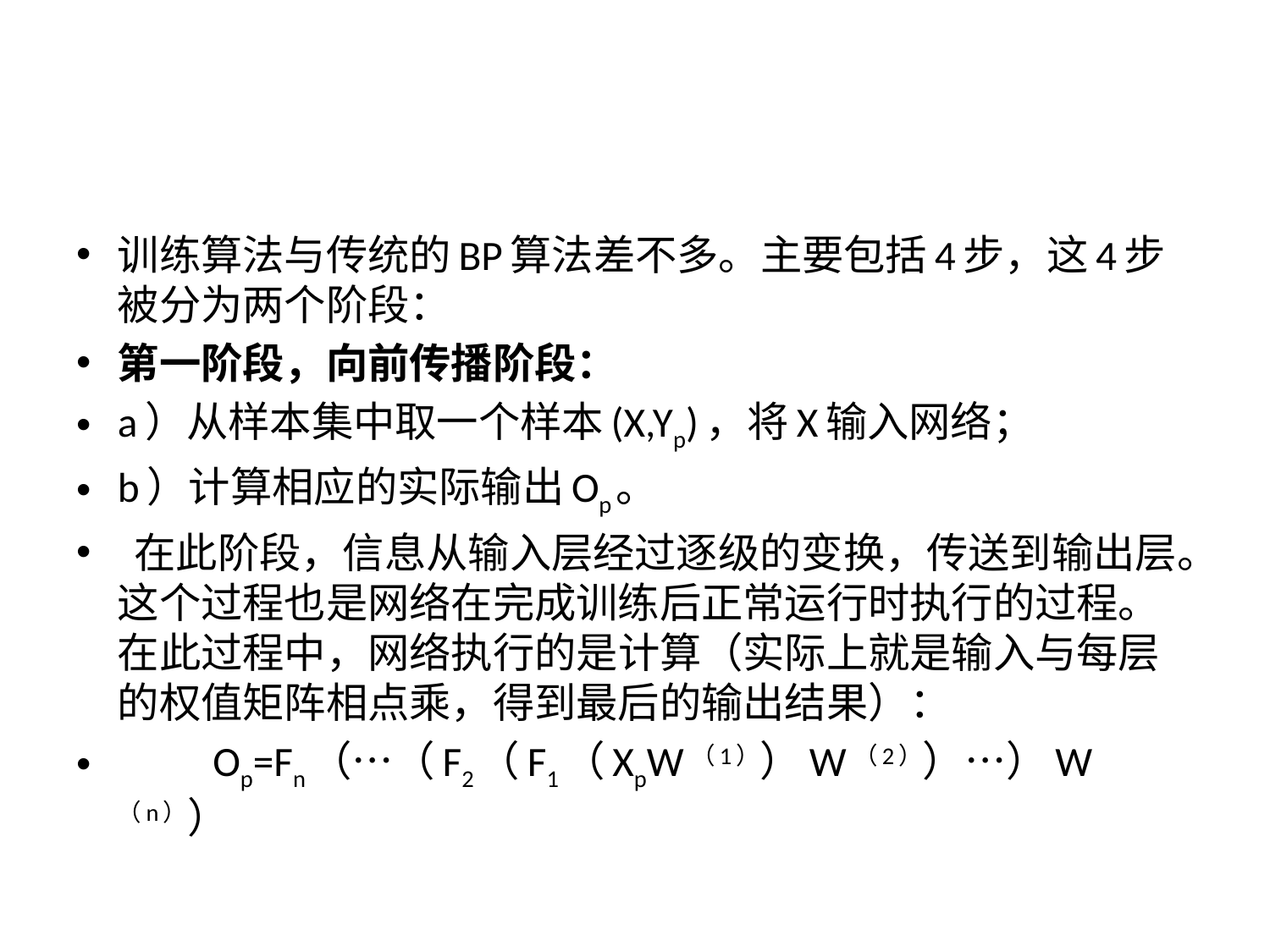

#
训练算法与传统的BP算法差不多。主要包括4步，这4步被分为两个阶段：
第一阶段，向前传播阶段：
a）从样本集中取一个样本(X,Yp)，将X输入网络；
b）计算相应的实际输出Op。
 在此阶段，信息从输入层经过逐级的变换，传送到输出层。这个过程也是网络在完成训练后正常运行时执行的过程。在此过程中，网络执行的是计算（实际上就是输入与每层的权值矩阵相点乘，得到最后的输出结果）：
          Op=Fn（…（F2（F1（XpW（1））W（2））…）W（n））